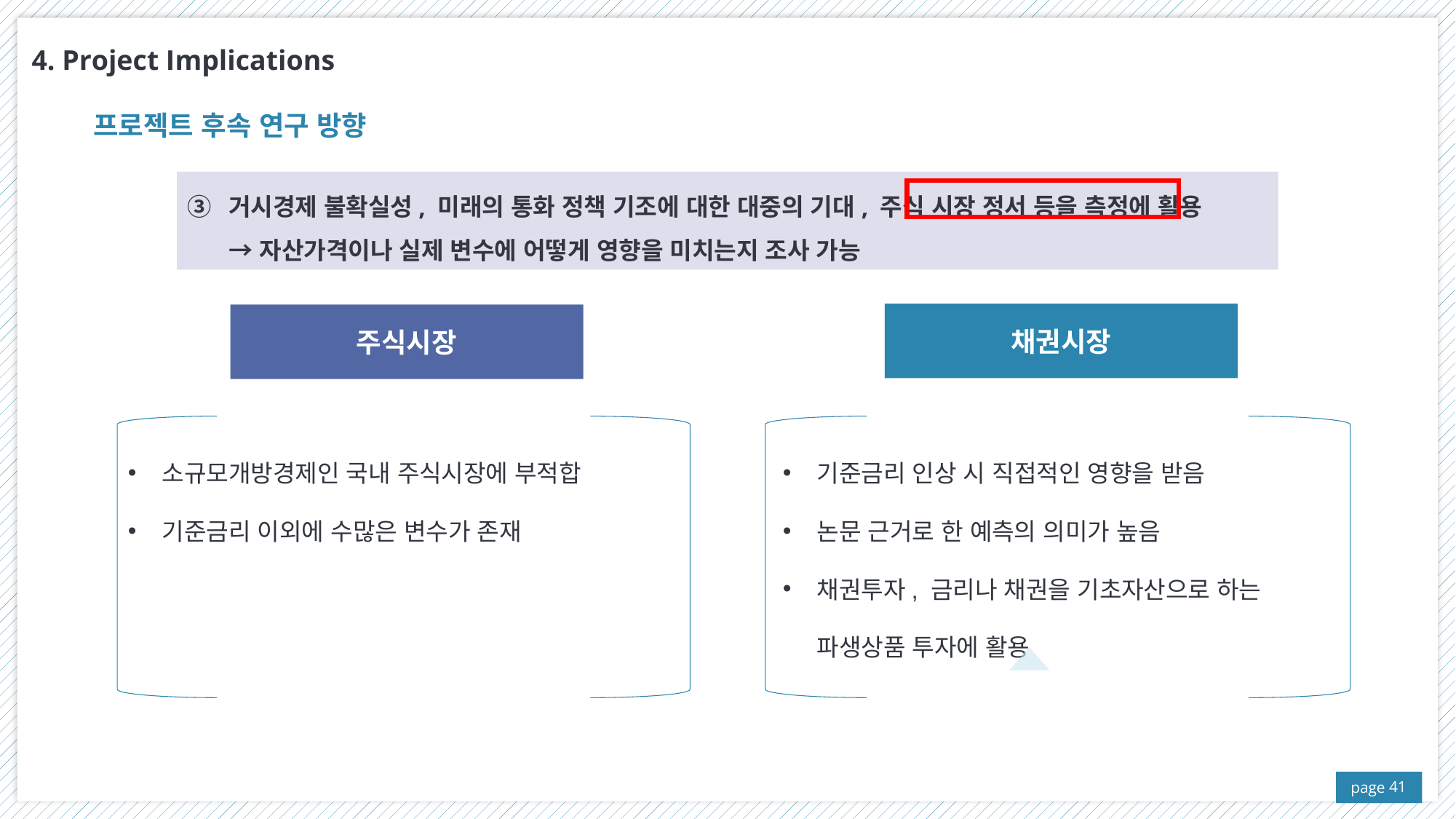

4. Project Implications
프로젝트 후속 연구 방향
거시경제 불확실성, 미래의 통화 정책 기조에 대한 대중의 기대, 주식 시장 정서 등을 측정에 활용
→ 자산가격이나 실제 변수에 어떻게 영향을 미치는지 조사 가능

채권시장
주식시장

소규모개방경제인 국내 주식시장에 부적합
기준금리 이외에 수많은 변수가 존재

기준금리 인상 시 직접적인 영향을 받음
논문 근거로 한 예측의 의미가 높음
채권투자, 금리나 채권을 기초자산으로 하는 파생상품 투자에 활용

41